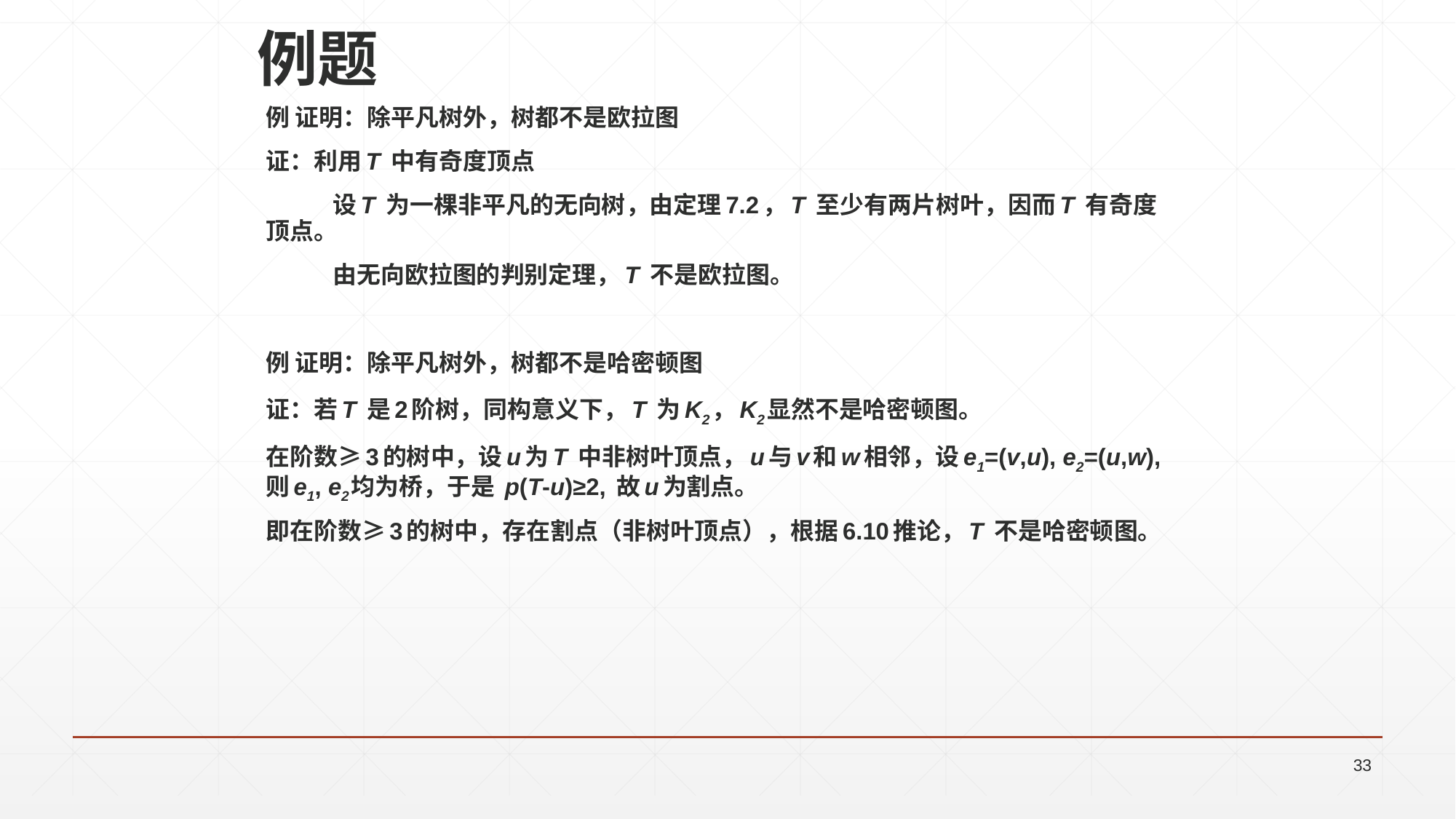

# 例题
例 证明：除平凡树外，树都不是欧拉图
证：利用T 中有奇度顶点
设T 为一棵非平凡的无向树，由定理7.2，T 至少有两片树叶，因而T 有奇度顶点。
由无向欧拉图的判别定理，T 不是欧拉图。

例 证明：除平凡树外，树都不是哈密顿图
证：若T 是2阶树，同构意义下，T 为K2，K2显然不是哈密顿图。
在阶数≥3的树中，设u为T 中非树叶顶点，u与v和w相邻，设e1=(v,u), e2=(u,w), 则e1, e2均为桥，于是 p(T-u)≥2, 故u为割点。
即在阶数≥3的树中，存在割点（非树叶顶点），根据6.10推论，T 不是哈密顿图。

33